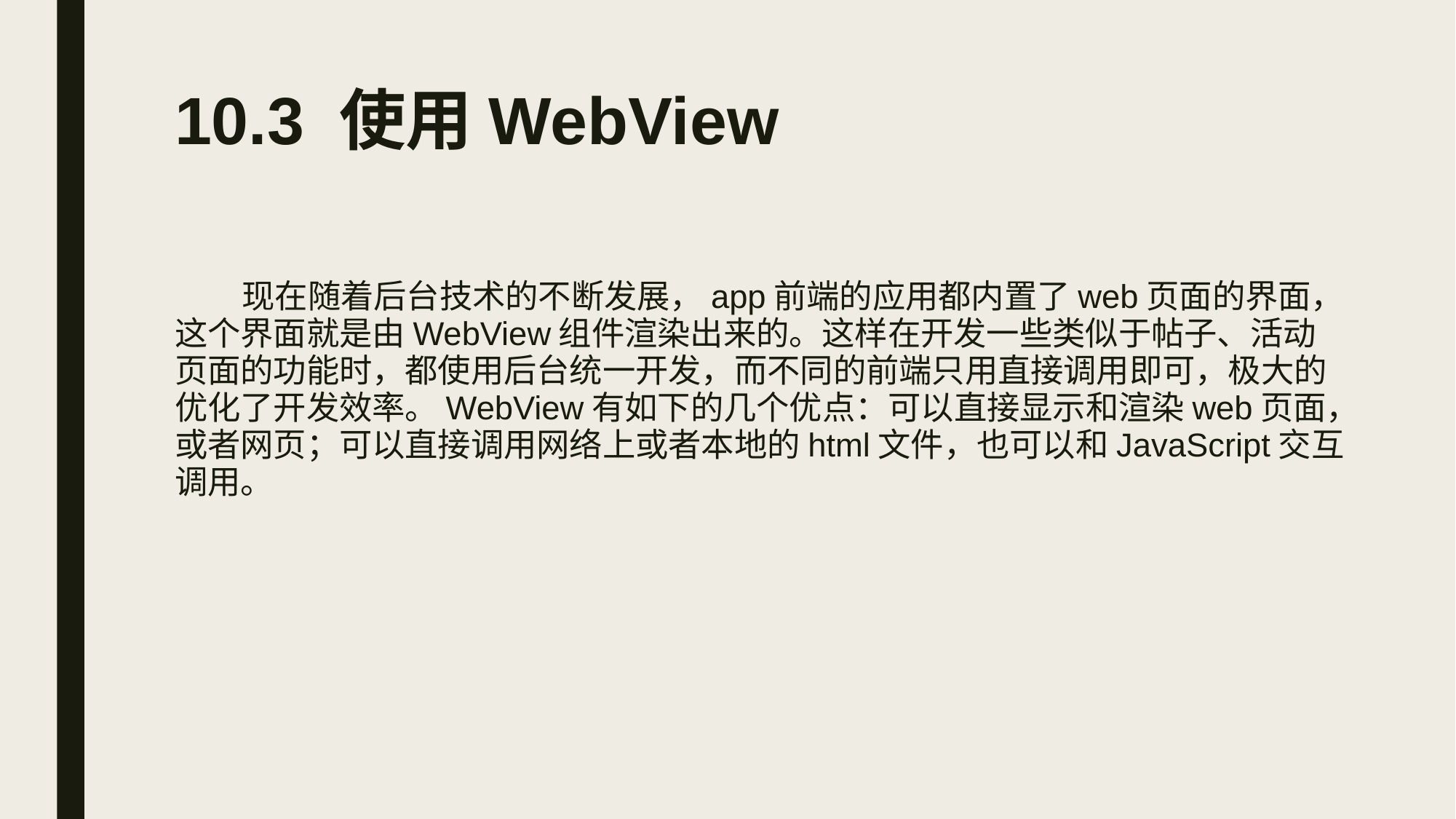

# 10.3 使用WebView
        现在随着后台技术的不断发展，app前端的应用都内置了web页面的界面，这个界面就是由WebView组件渲染出来的。这样在开发一些类似于帖子、活动页面的功能时，都使用后台统一开发，而不同的前端只用直接调用即可，极大的优化了开发效率。WebView有如下的几个优点：可以直接显示和渲染web页面，或者网页；可以直接调用网络上或者本地的html文件，也可以和JavaScript交互调用。